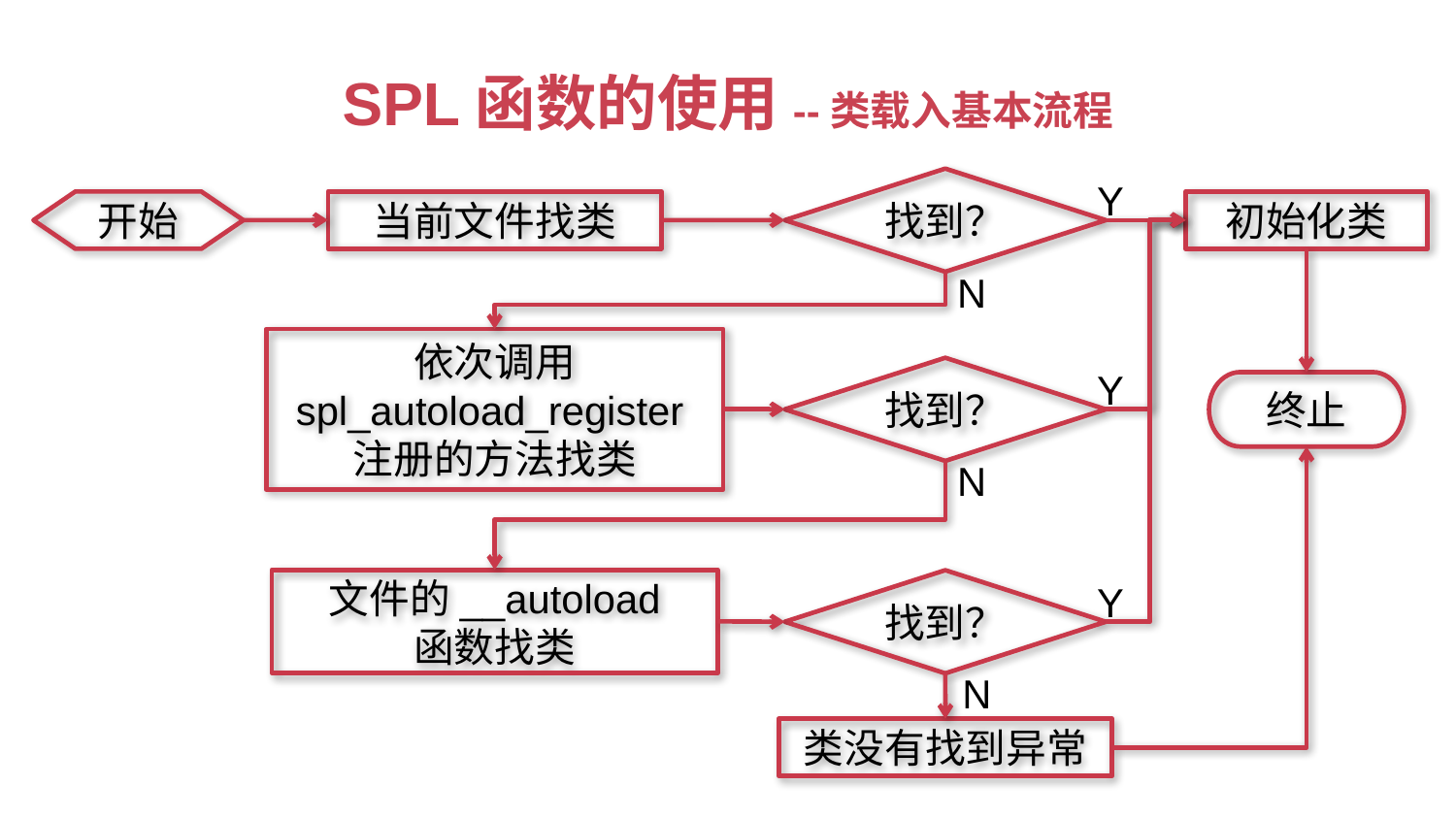

# SPL函数的使用--类载入基本流程
找到？
Y
当前文件找类
初始化类
开始
N
依次调用
spl_autoload_register注册的方法找类
Y
找到？
终止
N
文件的__autoload
函数找类
Y
找到？
N
类没有找到异常